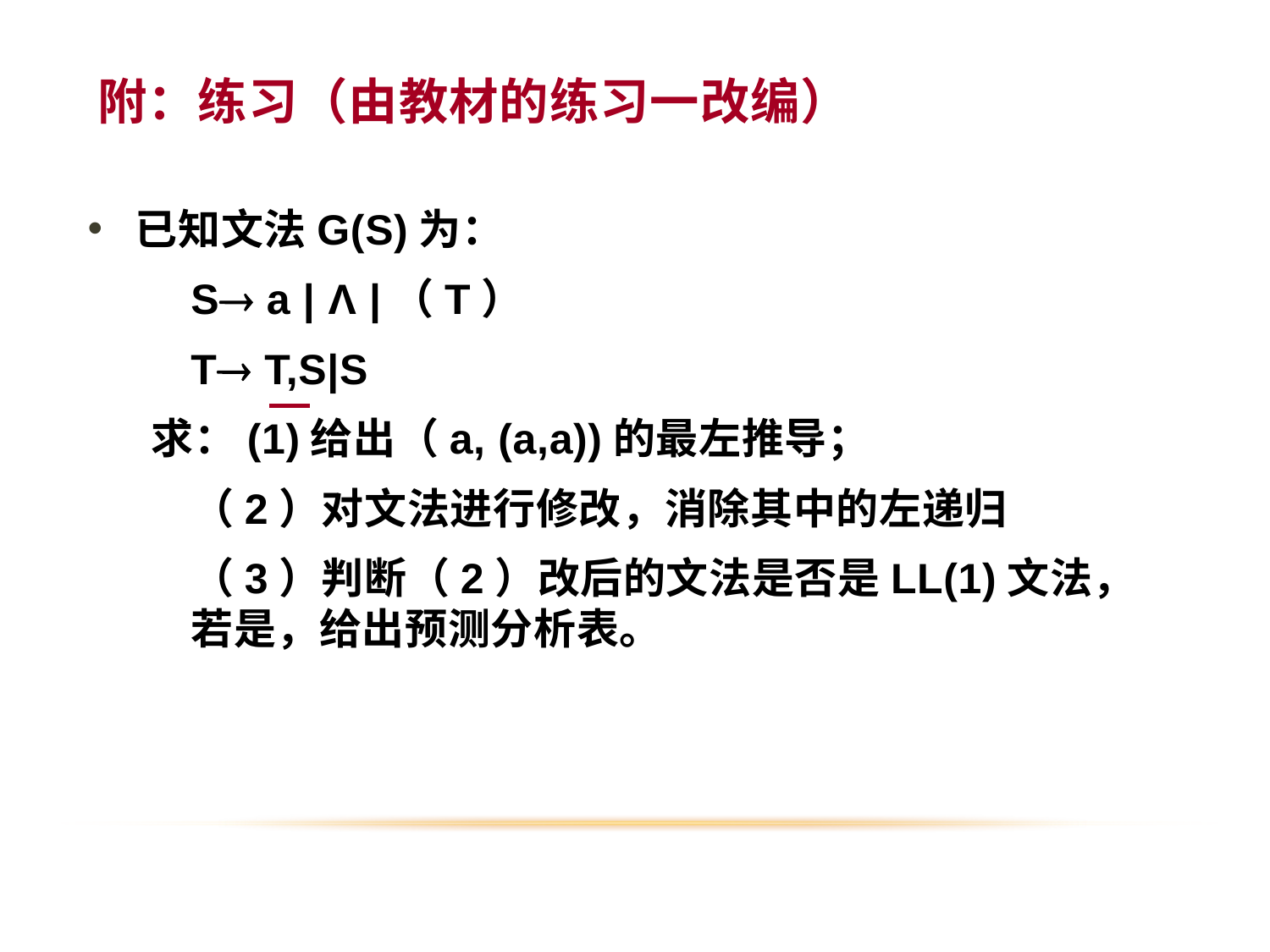

# 附：练习（由教材的练习一改编）
已知文法G(S)为：
	S→ a | Λ |（T）
	T→ T,S|S
求：(1)给出（a, (a,a))的最左推导；
   （2）对文法进行修改，消除其中的左递归
   （3）判断（2）改后的文法是否是LL(1)文法，若是，给出预测分析表。
28